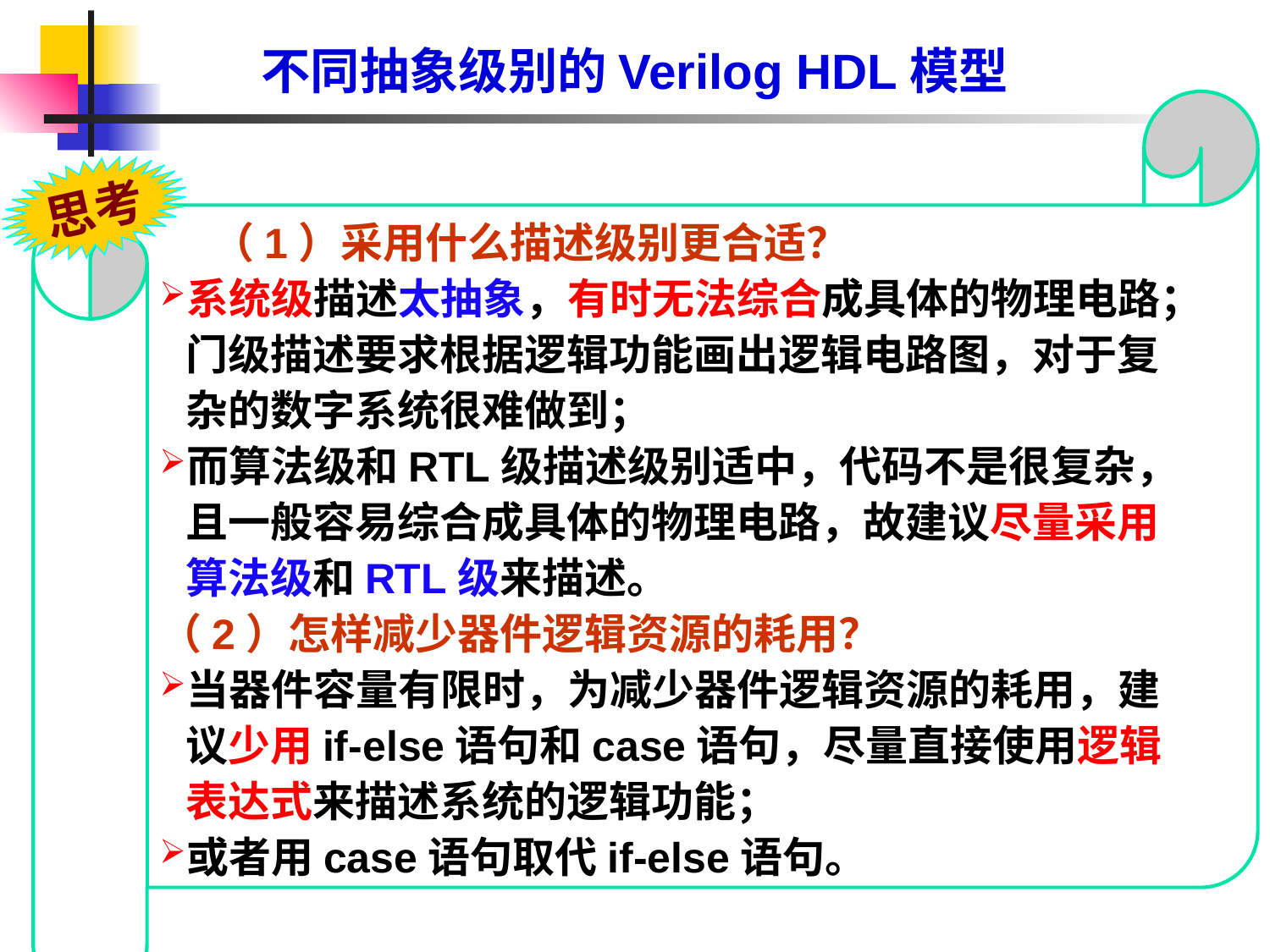

不同抽象级别的Verilog HDL模型
（1）采用什么描述级别更合适？
系统级描述太抽象，有时无法综合成具体的物理电路；门级描述要求根据逻辑功能画出逻辑电路图，对于复杂的数字系统很难做到；
而算法级和RTL级描述级别适中，代码不是很复杂，且一般容易综合成具体的物理电路，故建议尽量采用算法级和RTL级来描述。
（2）怎样减少器件逻辑资源的耗用？
当器件容量有限时，为减少器件逻辑资源的耗用，建议少用if-else语句和case语句，尽量直接使用逻辑表达式来描述系统的逻辑功能；
或者用case语句取代if-else语句。
思考
# 63